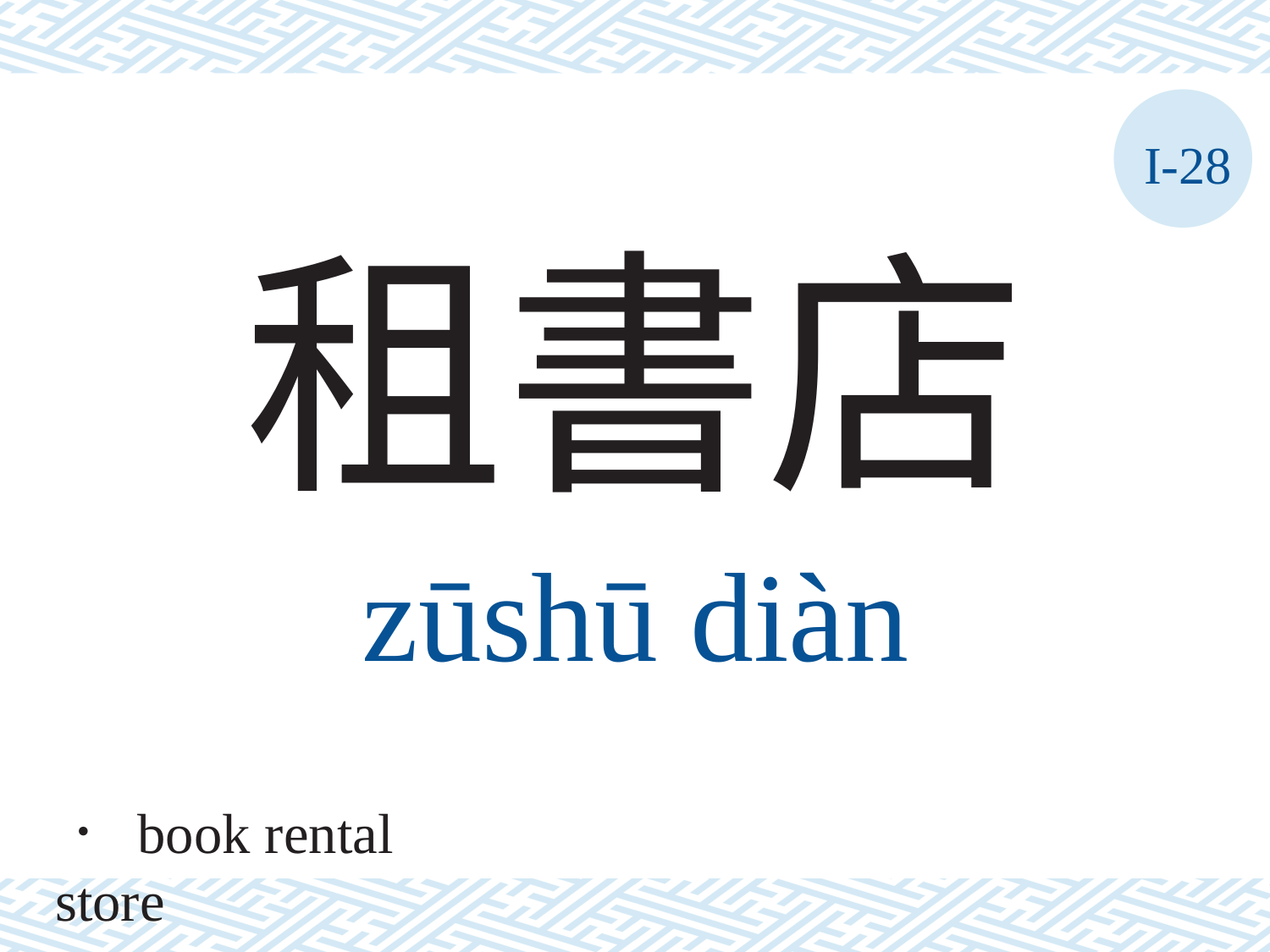

I-28
租書店
zūshū	diàn
． book rental store